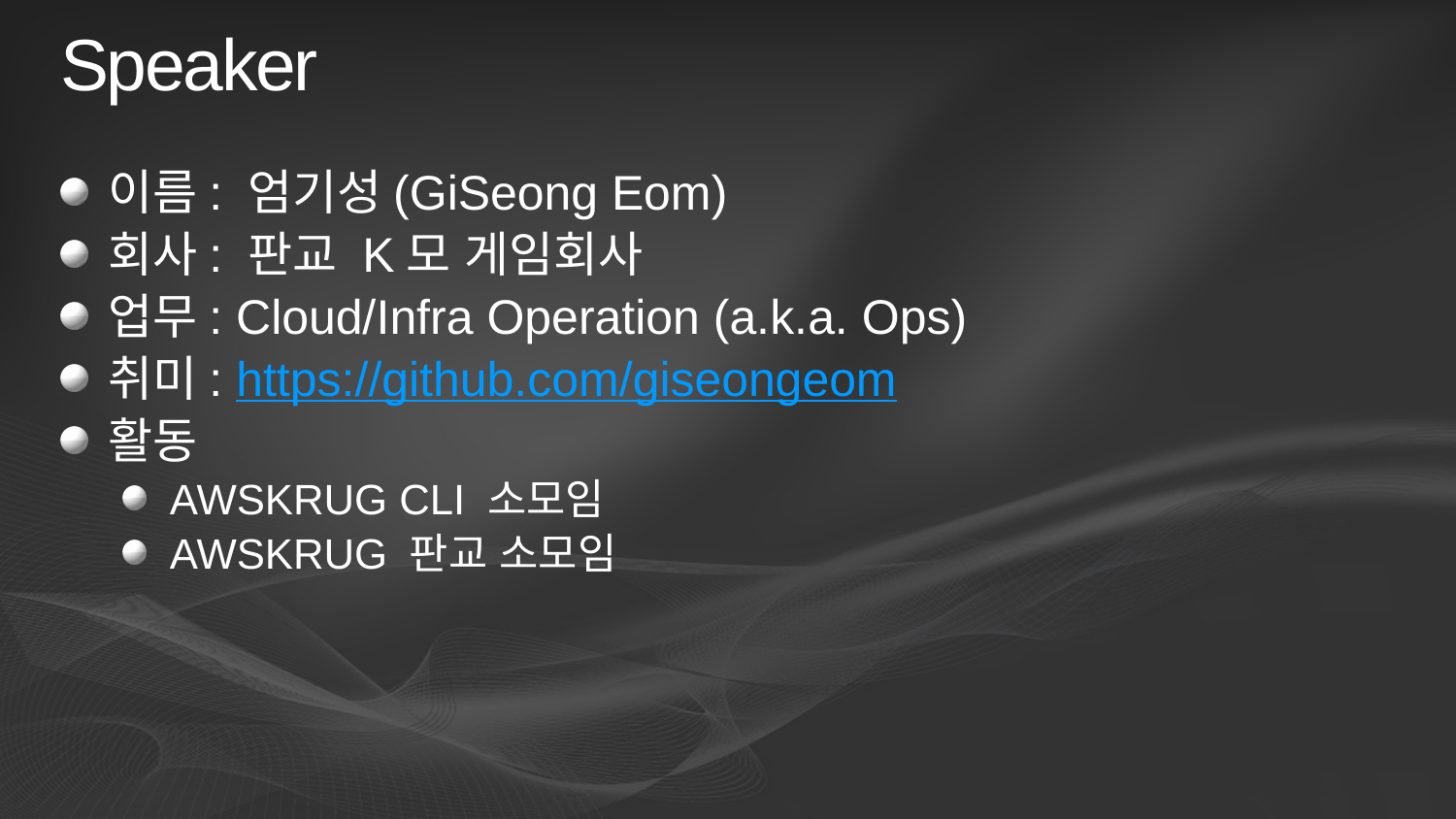

# Speaker
이름: 엄기성(GiSeong Eom)
회사: 판교 K모 게임회사
업무: Cloud/Infra Operation (a.k.a. Ops)
취미: https://github.com/giseongeom
활동
AWSKRUG CLI 소모임
AWSKRUG 판교 소모임